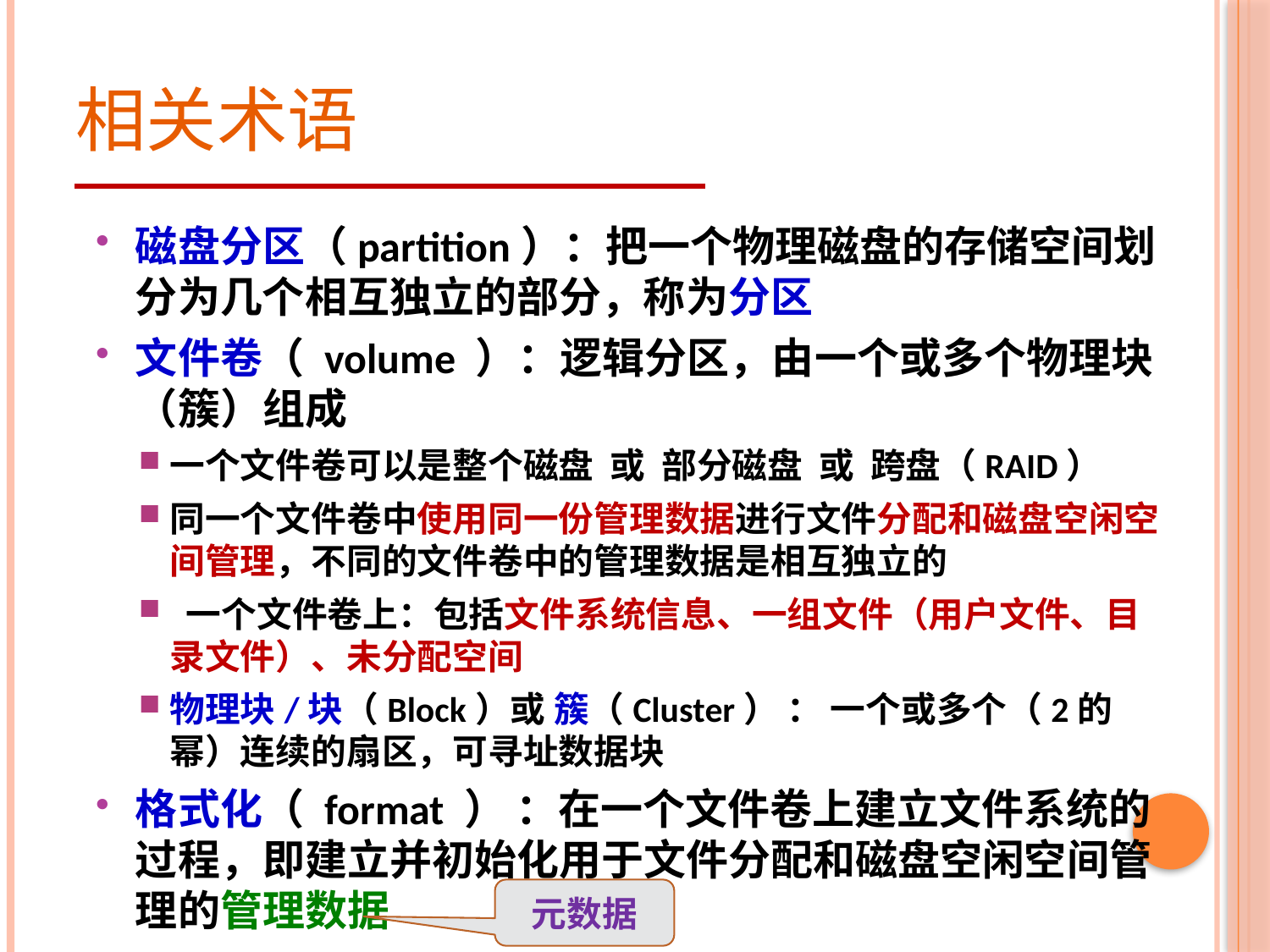

# 相关术语
磁盘分区（partition）：把一个物理磁盘的存储空间划分为几个相互独立的部分，称为分区
文件卷（ volume ）：逻辑分区，由一个或多个物理块（簇）组成
一个文件卷可以是整个磁盘  或  部分磁盘  或  跨盘（RAID）
同一个文件卷中使用同一份管理数据进行文件分配和磁盘空闲空间管理，不同的文件卷中的管理数据是相互独立的
 一个文件卷上：包括文件系统信息、一组文件（用户文件、目录文件）、未分配空间
物理块/块（Block）或 簇（Cluster） ： 一个或多个（2的幂）连续的扇区，可寻址数据块
格式化（ format ） ：在一个文件卷上建立文件系统的过程，即建立并初始化用于文件分配和磁盘空闲空间管理的管理数据
元数据